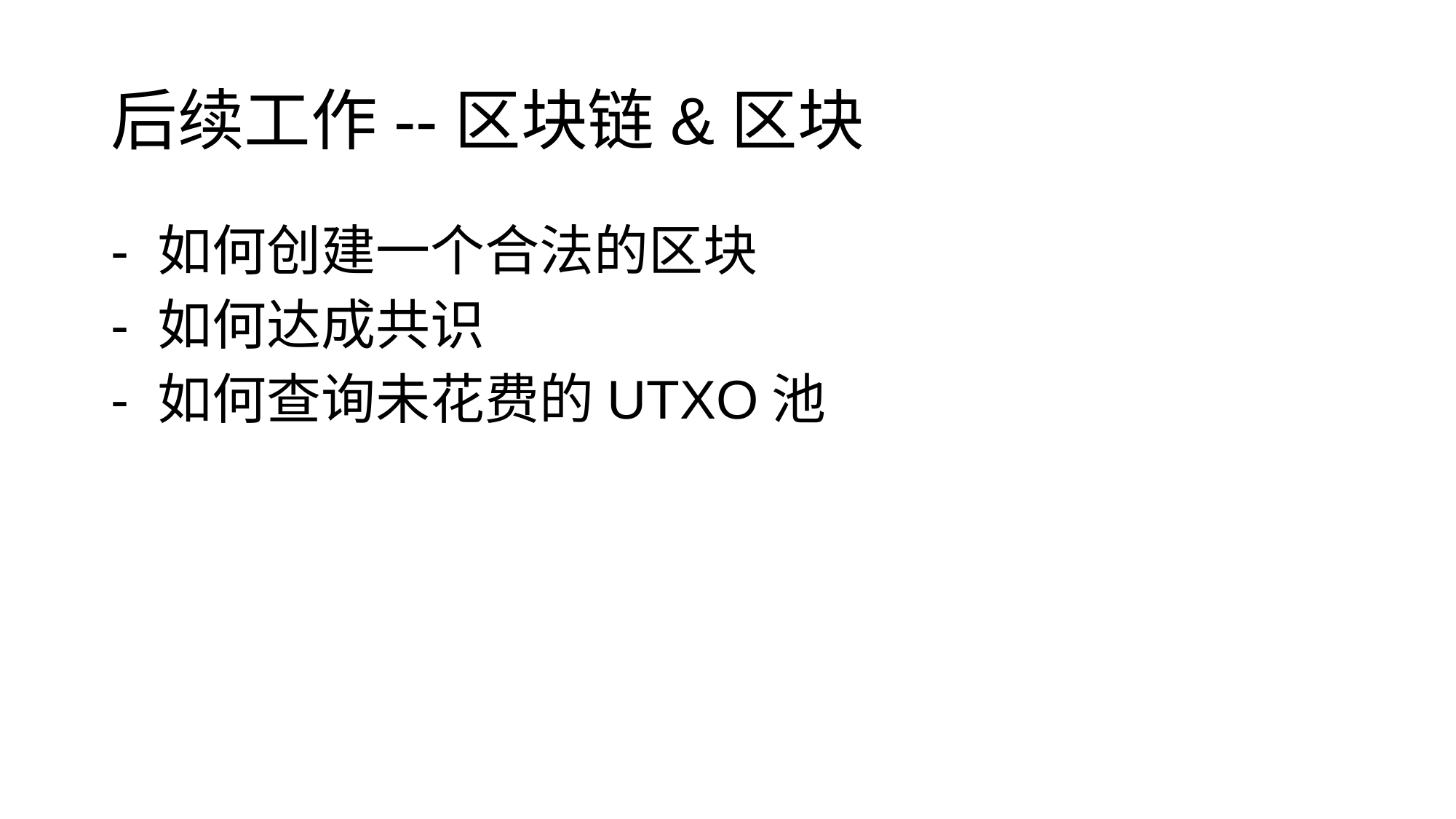

# 后续工作--区块链&区块
- 如何创建一个合法的区块
- 如何达成共识
- 如何查询未花费的UTXO池